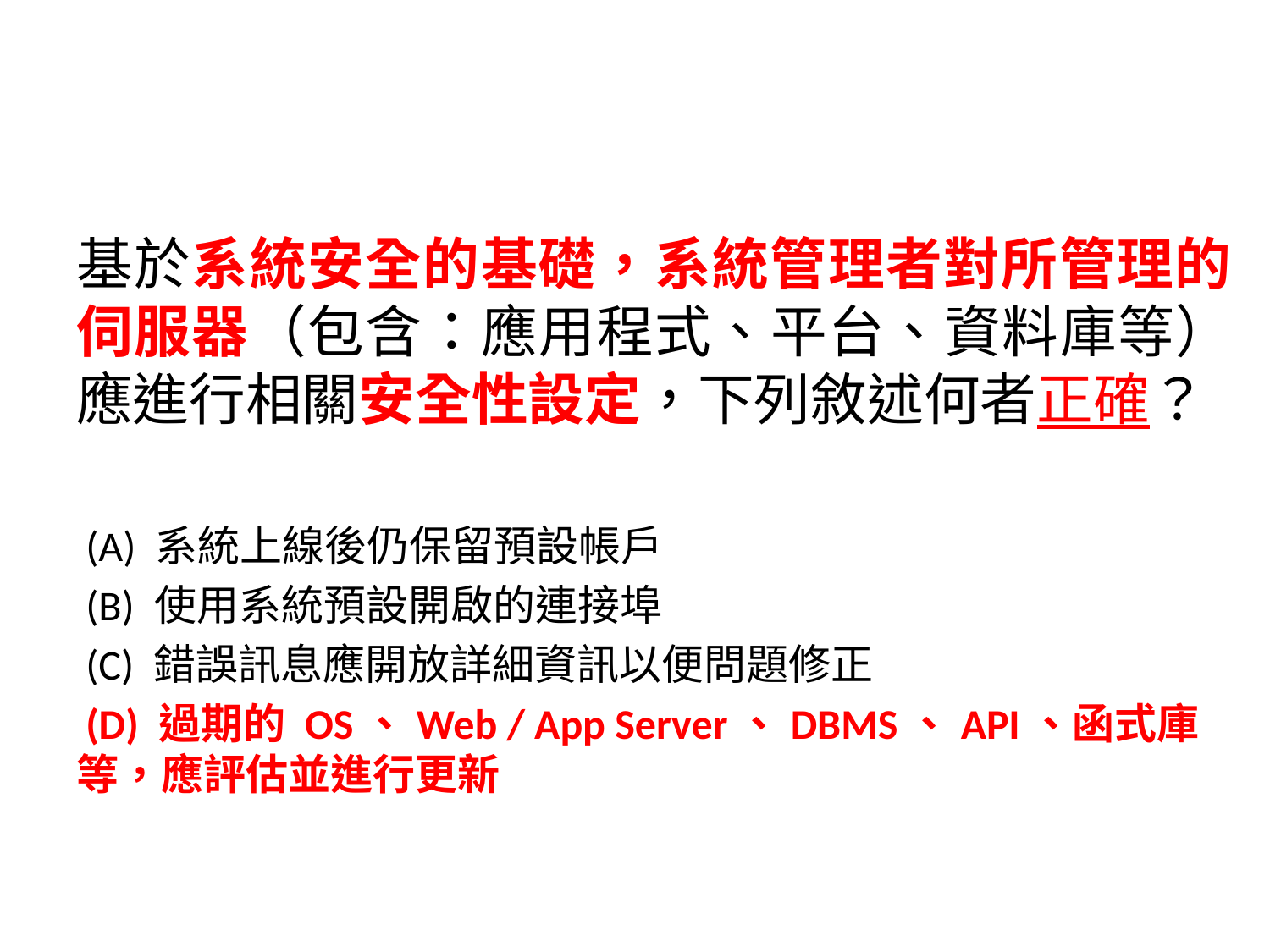

基於系統安全的基礎，系統管理者對所管理的伺服器（包含：應用程式、平台、資料庫等）應進行相關安全性設定，下列敘述何者正確？

 (A) 系統上線後仍保留預設帳戶
 (B) 使用系統預設開啟的連接埠
 (C) 錯誤訊息應開放詳細資訊以便問題修正
 (D) 過期的 OS、Web / App Server、DBMS、API、函式庫等，應評估並進行更新